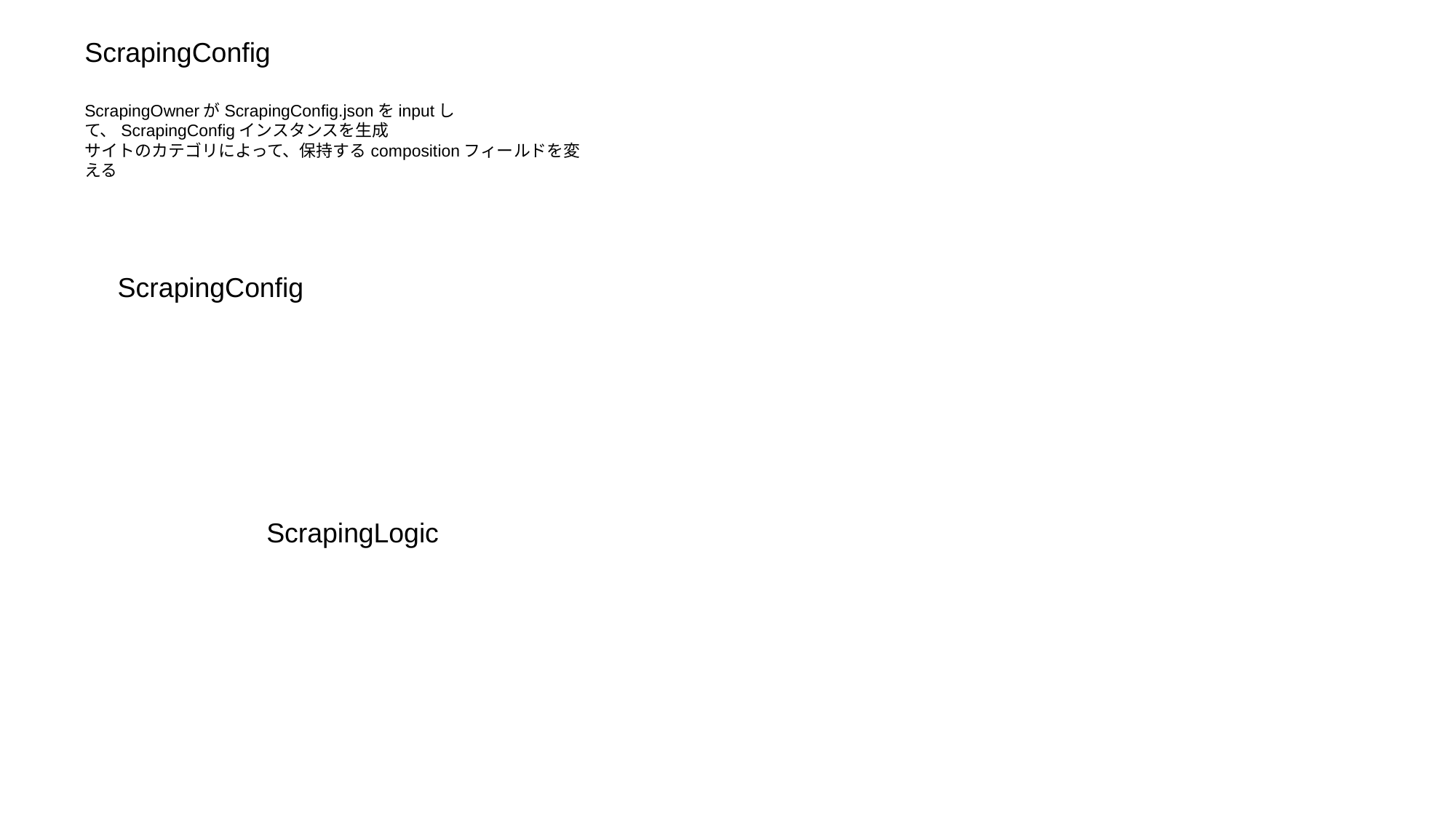

ScrapingConfig
ScrapingOwnerがScrapingConfig.jsonをinputして、ScrapingConfigインスタンスを生成
サイトのカテゴリによって、保持するcompositionフィールドを変える
ScrapingConfig
ScrapingLogic